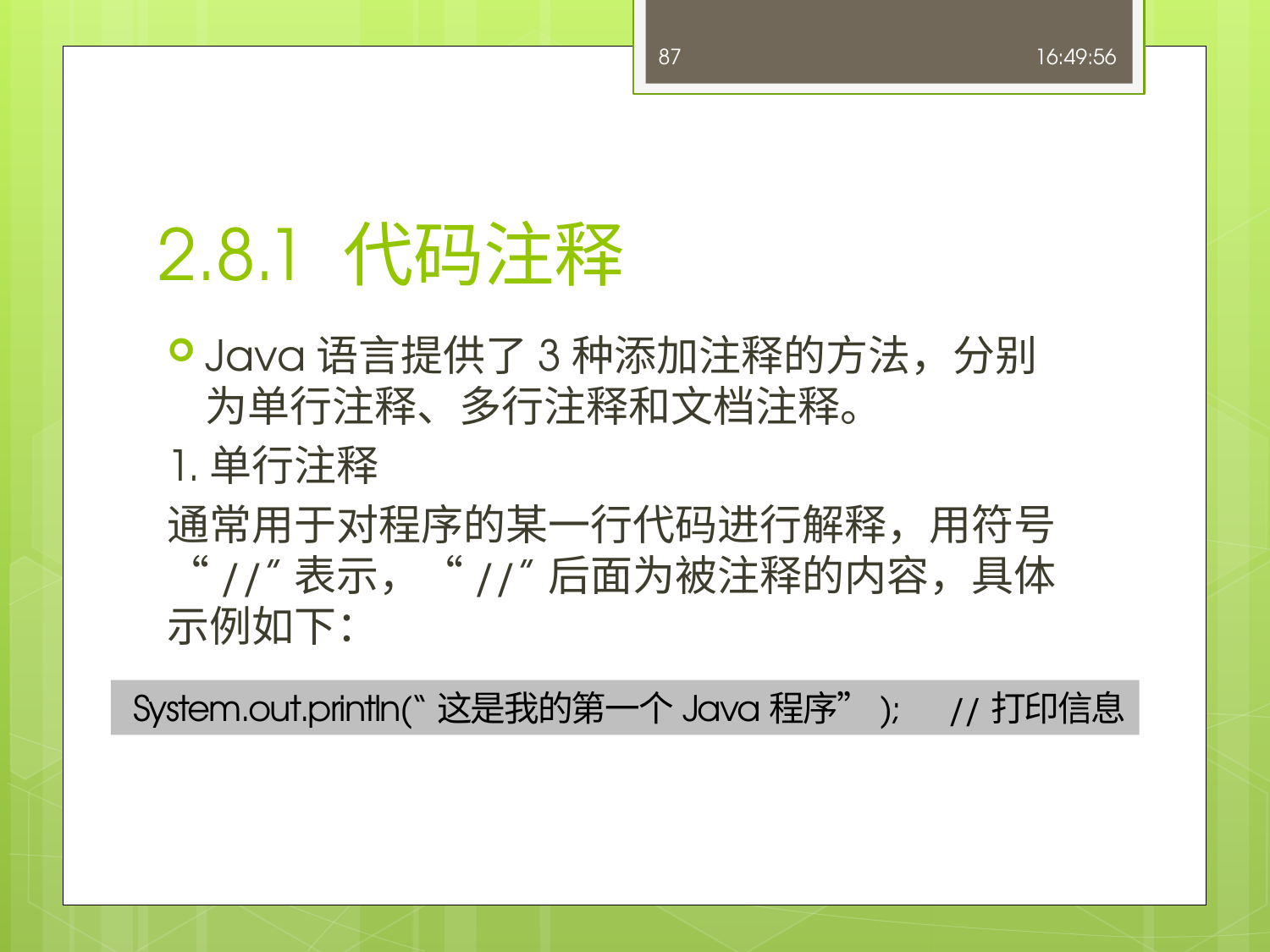

87
16:49:56
# 2.8.1 代码注释
Java语言提供了3种添加注释的方法，分别为单行注释、多行注释和文档注释。
1.单行注释
通常用于对程序的某一行代码进行解释，用符号“//”表示，“//”后面为被注释的内容，具体示例如下：

 System.out.println(“这是我的第一个Java程序”);      //打印信息